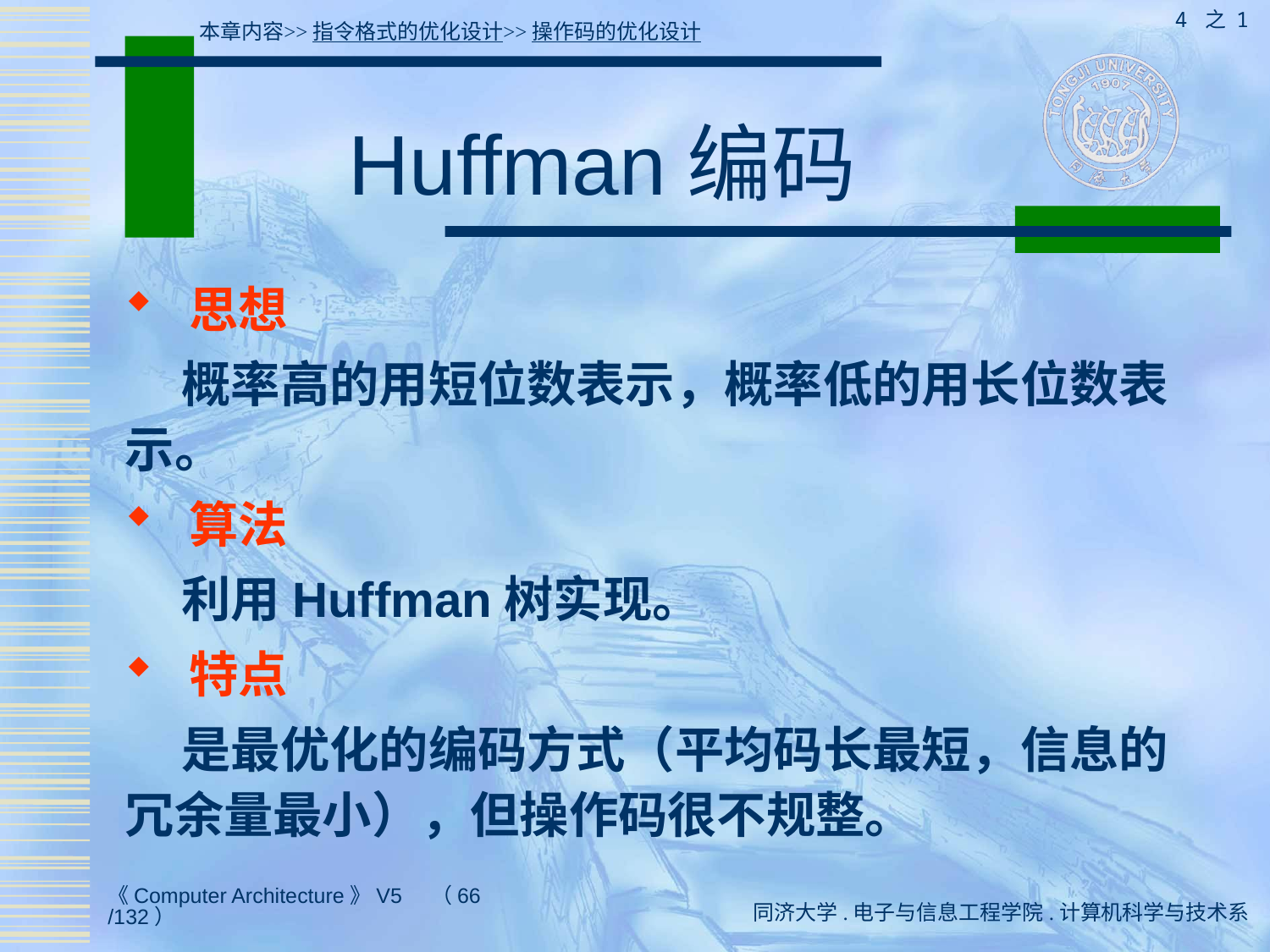

4 之 1
本章内容>>指令格式的优化设计>>操作码的优化设计
# Huffman编码
  思想
    概率高的用短位数表示，概率低的用长位数表示。
  算法
    利用Huffman树实现。
  特点
    是最优化的编码方式（平均码长最短，信息的冗余量最小），但操作码很不规整。